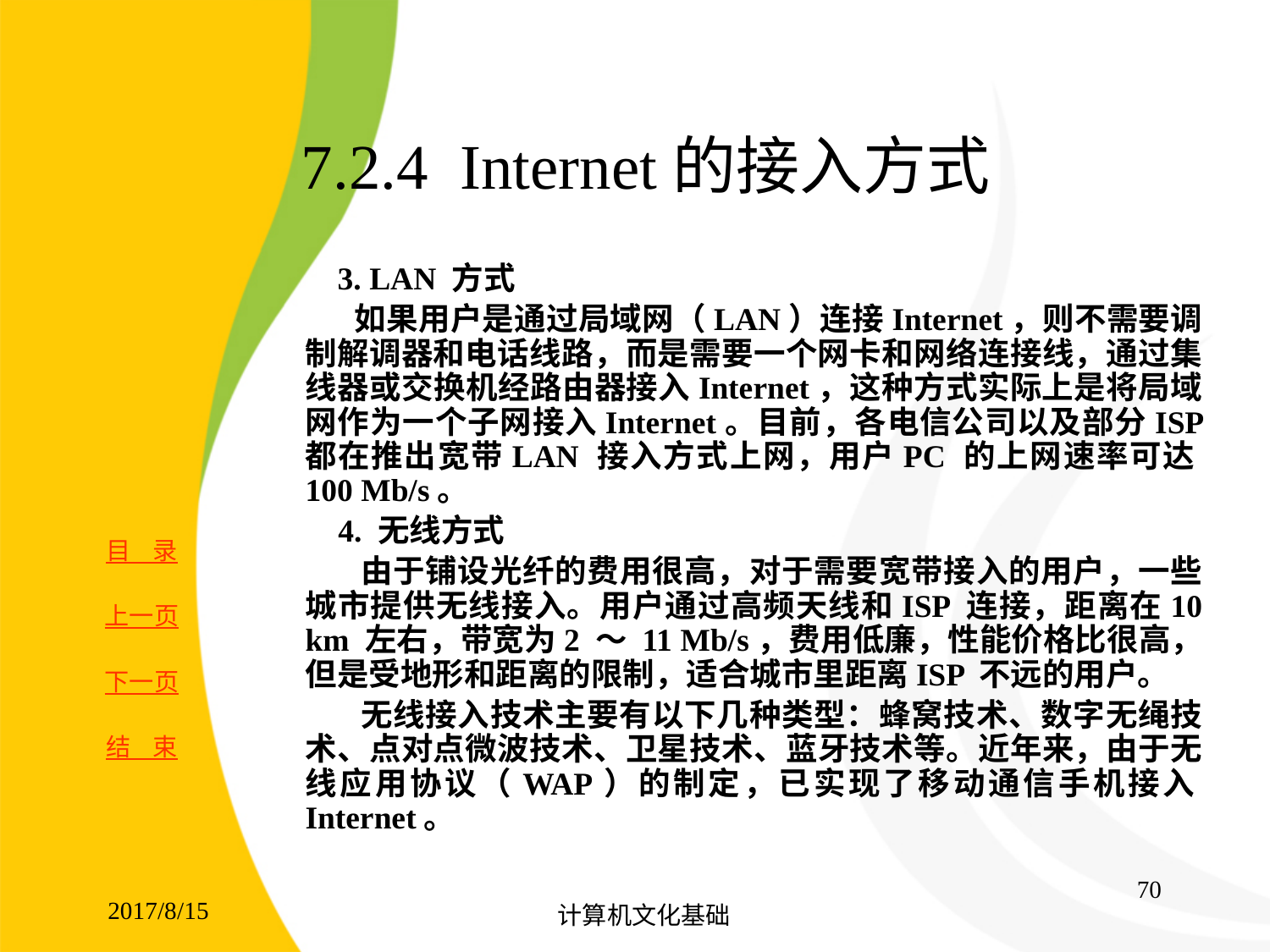

# 7.2.4  Internet的接入方式
	    3. LAN 方式
            如果用户是通过局域网（LAN）连接Internet，则不需要调制解调器和电话线路，而是需要一个网卡和网络连接线，通过集线器或交换机经路由器接入Internet，这种方式实际上是将局域网作为一个子网接入Internet。目前，各电信公司以及部分ISP 都在推出宽带LAN 接入方式上网，用户PC 的上网速率可达100 Mb/s。
          4. 无线方式
            由于铺设光纤的费用很高，对于需要宽带接入的用户，一些城市提供无线接入。用户通过高频天线和ISP 连接，距离在10 km 左右，带宽为2 ～ 11 Mb/s，费用低廉，性能价格比很高，但是受地形和距离的限制，适合城市里距离ISP 不远的用户。
            无线接入技术主要有以下几种类型：蜂窝技术、数字无绳技术、点对点微波技术、卫星技术、蓝牙技术等。近年来，由于无线应用协议（WAP）的制定，已实现了移动通信手机接入Internet。
70
2017/8/15